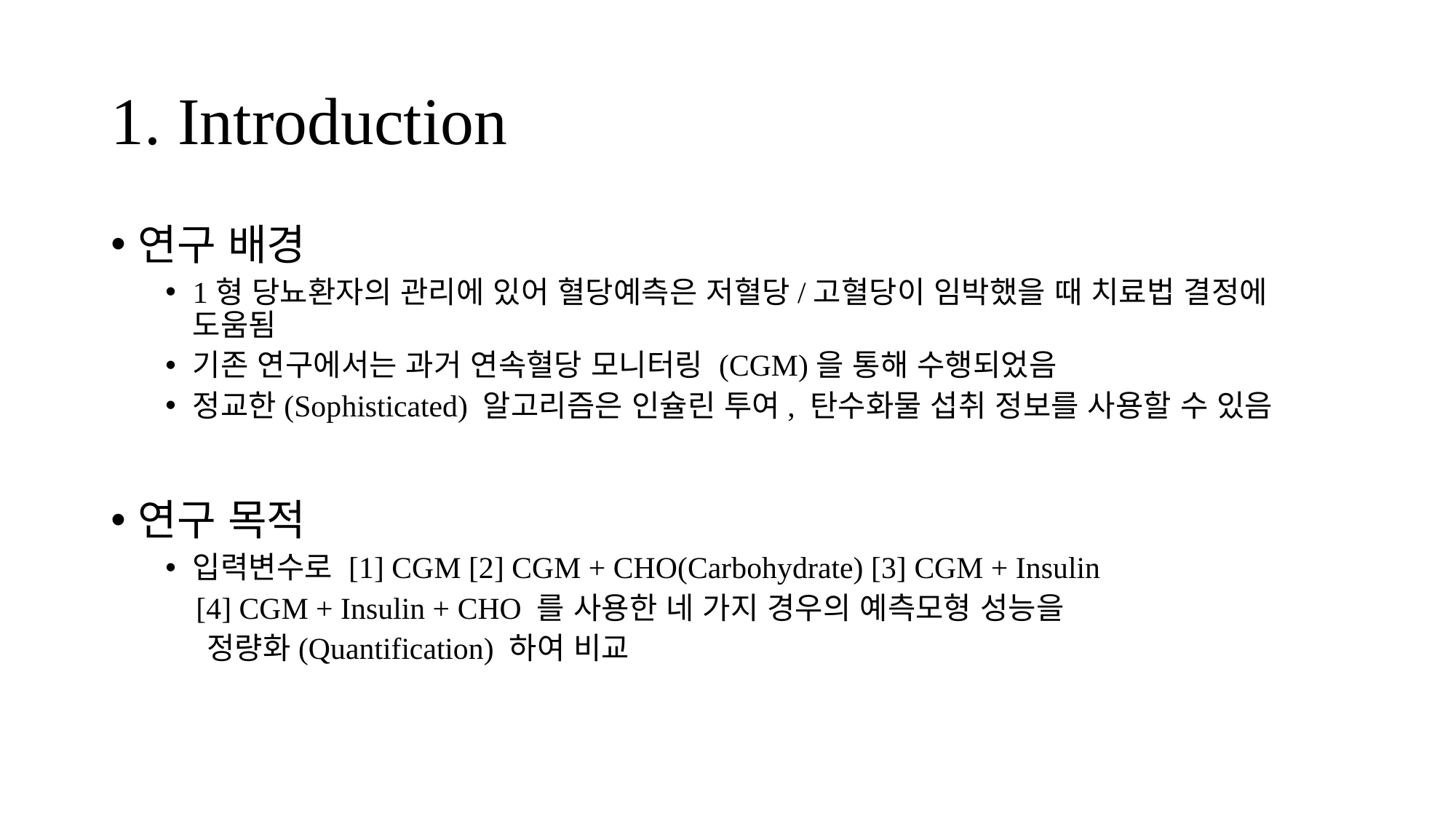

# 1. Introduction
연구 배경
1형 당뇨환자의 관리에 있어 혈당예측은 저혈당/고혈당이 임박했을 때 치료법 결정에 도움됨
기존 연구에서는 과거 연속혈당 모니터링 (CGM)을 통해 수행되었음
정교한(Sophisticated) 알고리즘은 인슐린 투여, 탄수화물 섭취 정보를 사용할 수 있음

연구 목적
입력변수로 [1] CGM [2] CGM + CHO(Carbohydrate) [3] CGM + Insulin
    [4] CGM + Insulin + CHO 를 사용한 네 가지 경우의 예측모형 성능을
    정량화(Quantification) 하여 비교